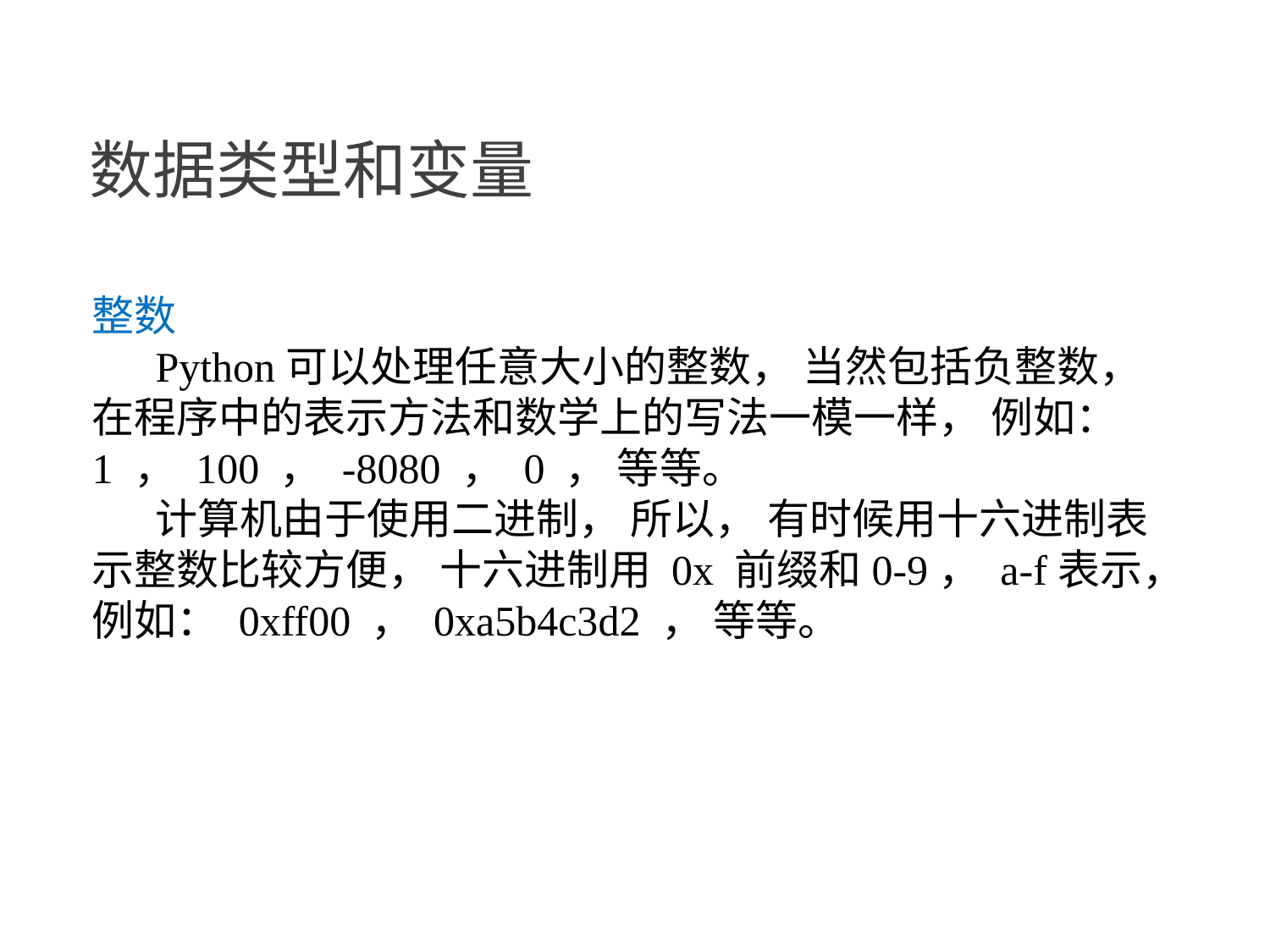

数据类型和变量
整数
Python可以处理任意大小的整数， 当然包括负整数， 在程序中的表示方法和数学上的写法一模一样， 例如： 1 ， 100 ， -8080 ， 0 ， 等等。
计算机由于使用二进制， 所以， 有时候用十六进制表示整数比较方便， 十六进制用 0x 前缀和0-9， a-f表示， 例如： 0xff00 ， 0xa5b4c3d2 ， 等等。